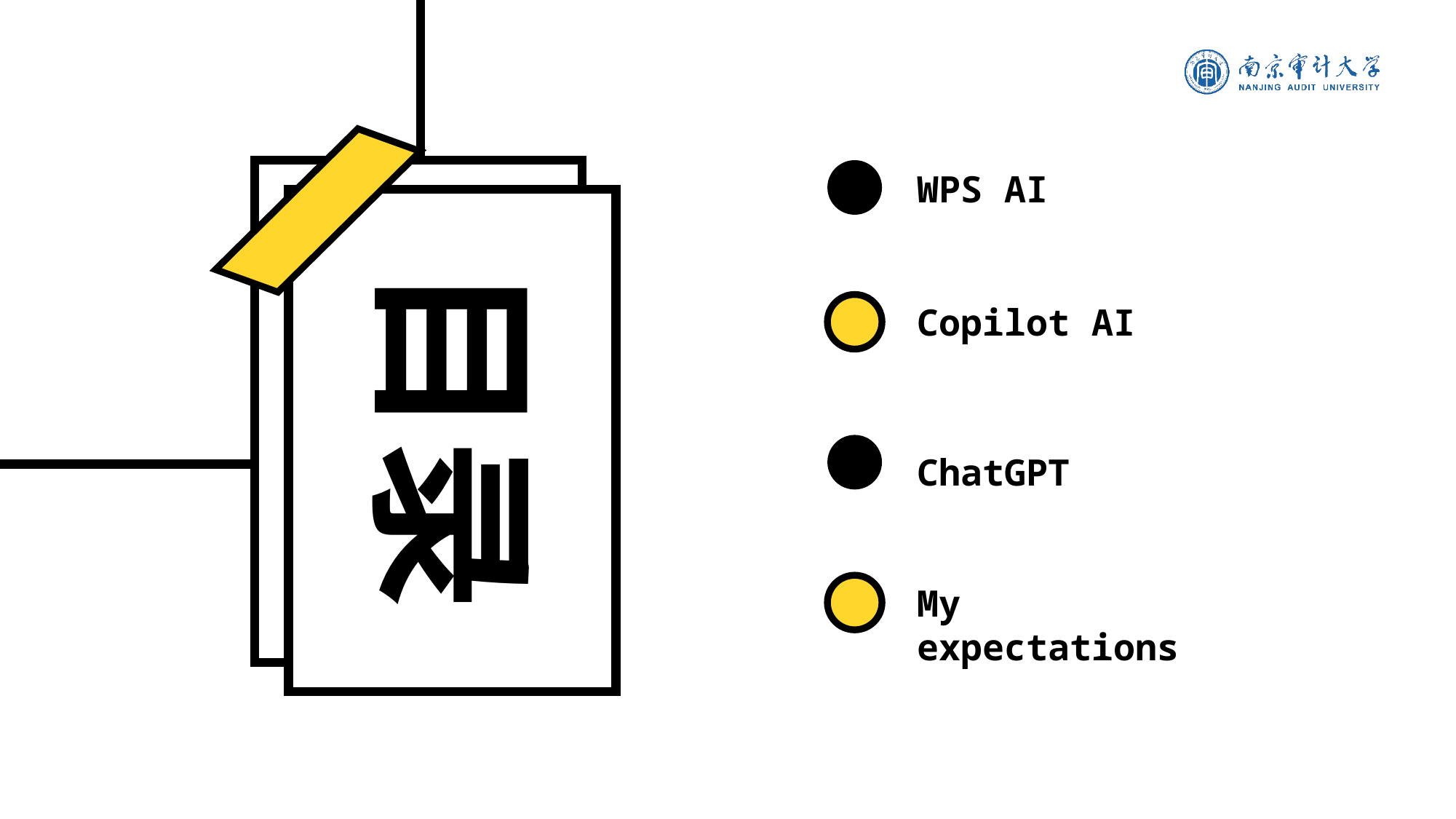

WPS AI

目录
Copilot AI

ChatGPT
My expectations